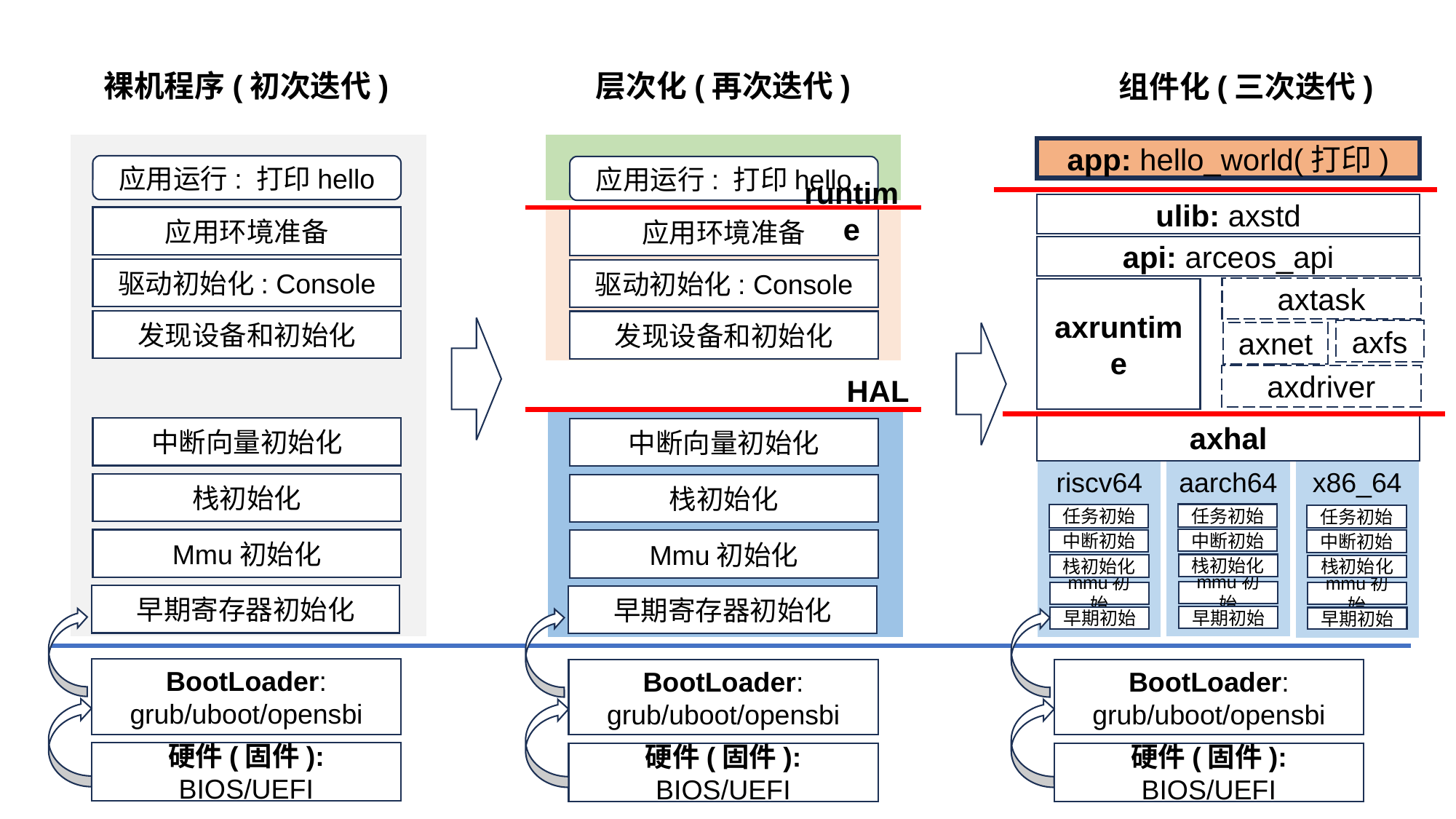

层次化(再次迭代)
裸机程序(初次迭代)
组件化(三次迭代)

app: hello_world(打印)
应用运行: 打印hello
应用运行: 打印hello
runtime
ulib: axstd

应用环境准备
应用环境准备
api: arceos_api
驱动初始化: Console
驱动初始化: Console
axtask
axruntime
发现设备和初始化
发现设备和初始化

axfs
axnet

axdriver
HAL

axhal
中断向量初始化
中断向量初始化
aarch64
x86_64
riscv64
栈初始化
栈初始化
任务初始
中断初始
栈初始化
mmu初始
早期初始
任务初始
中断初始
栈初始化
mmu初始
早期初始
任务初始
中断初始
栈初始化
mmu初始
早期初始
Mmu初始化
Mmu初始化
早期寄存器初始化
早期寄存器初始化

BootLoader: grub/uboot/opensbi
BootLoader: grub/uboot/opensbi
BootLoader: grub/uboot/opensbi

硬件(固件): BIOS/UEFI
硬件(固件): BIOS/UEFI
硬件(固件): BIOS/UEFI